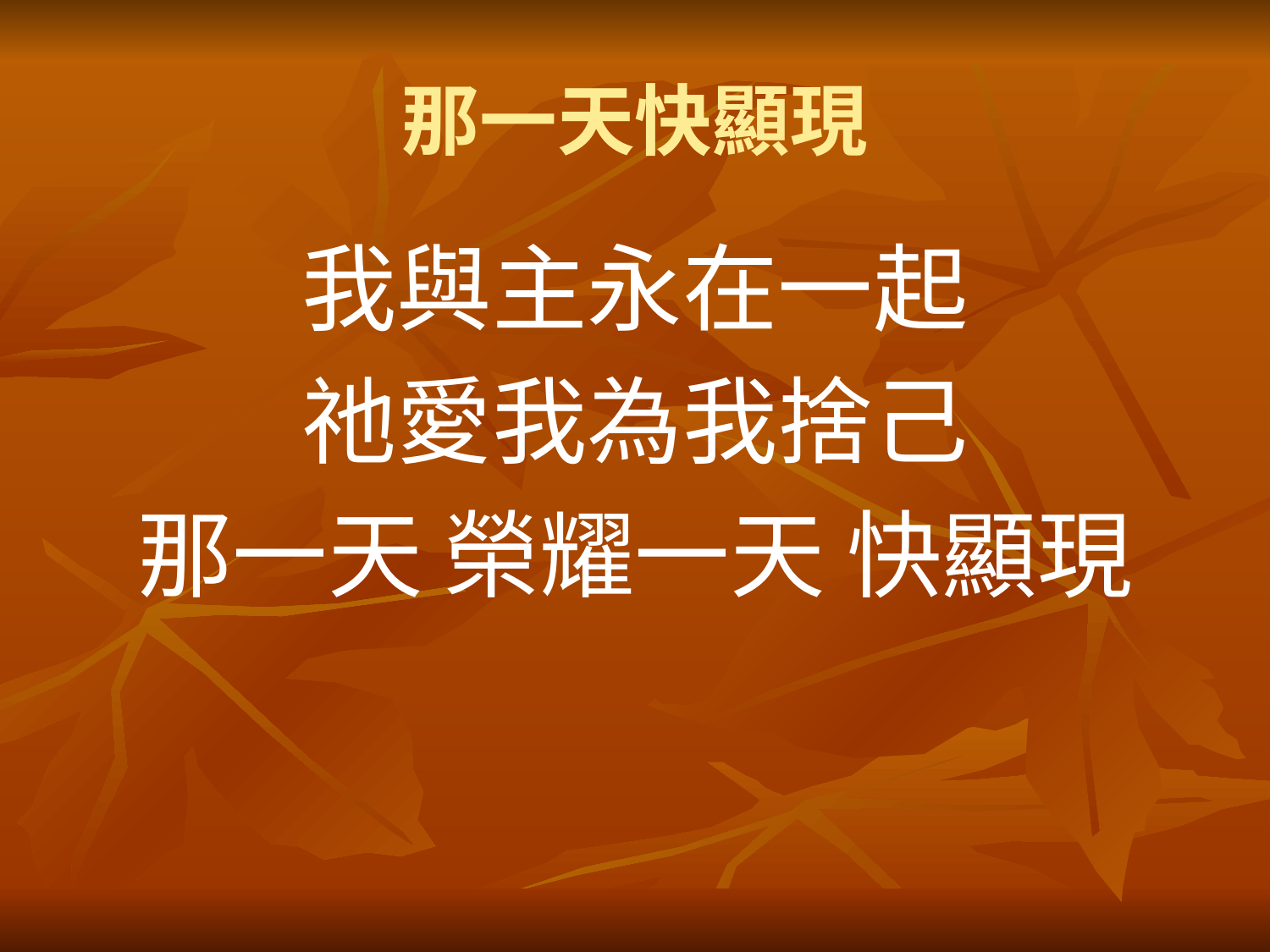

# 那一天快顯現
我與主永在一起
祂愛我為我捨己
那一天 榮耀一天 快顯現